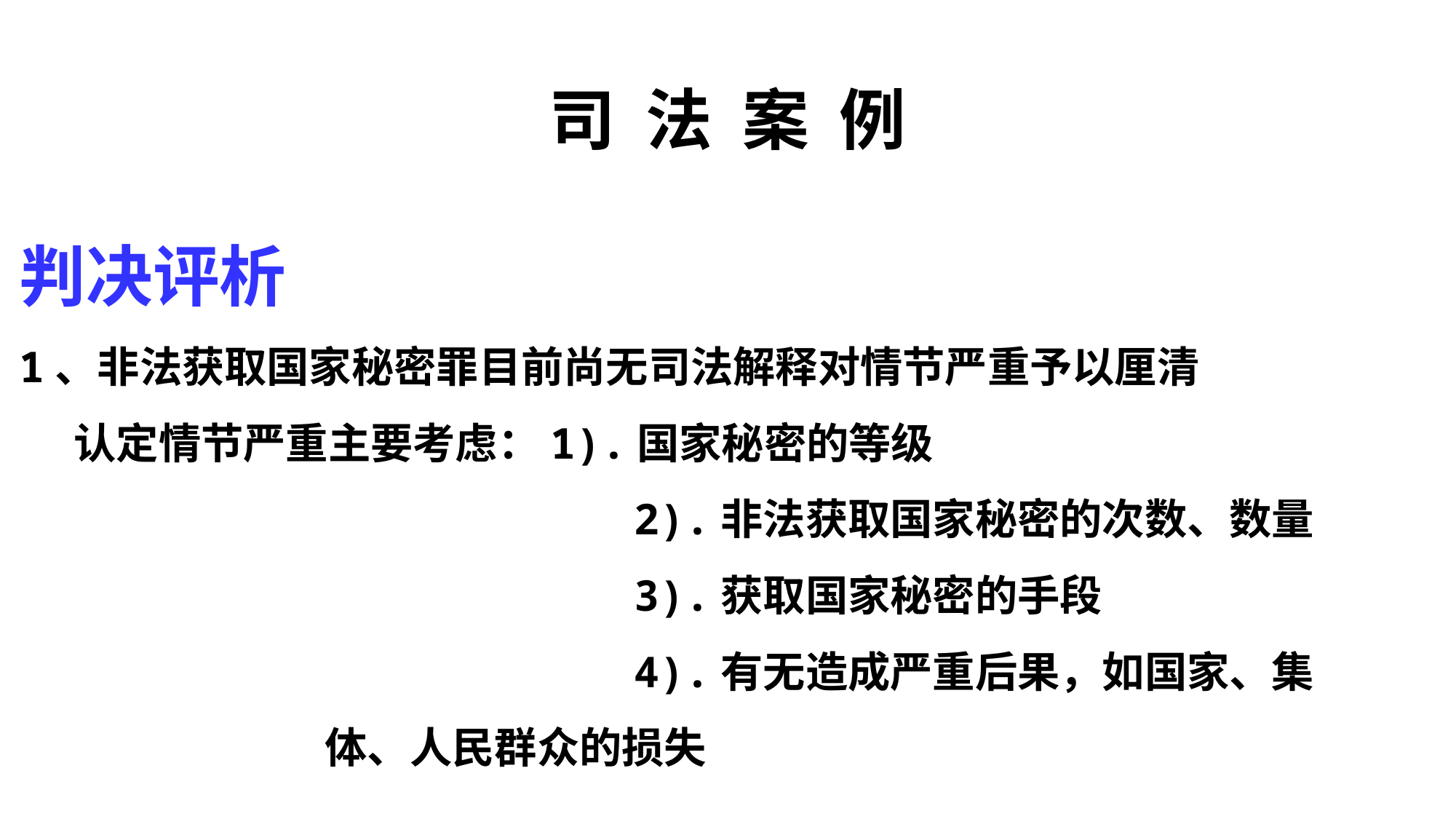

# 司  法  案  例
判决评析
1、非法获取国家秘密罪目前尚无司法解释对情节严重予以厘清
认定情节严重主要考虑：1).国家秘密的等级
                      2).非法获取国家秘密的次数、数量
                      3).获取国家秘密的手段
                      4).有无造成严重后果，如国家、集
                         体、人民群众的损失